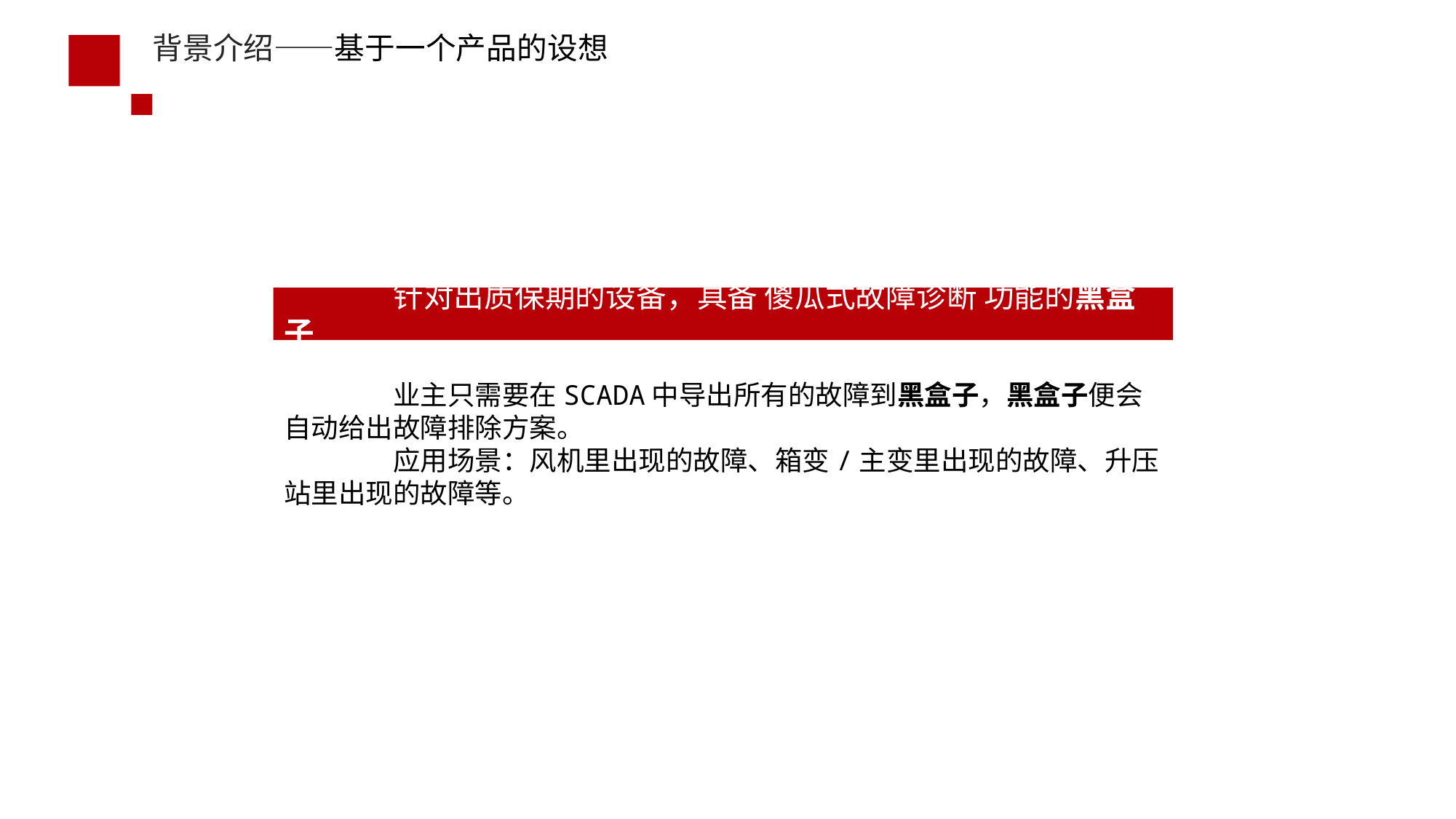

背景介绍——基于一个产品的设想

	针对出质保期的设备，具备 傻瓜式故障诊断 功能的黑盒子
	业主只需要在SCADA中导出所有的故障到黑盒子，黑盒子便会自动给出故障排除方案。
	应用场景：风机里出现的故障、箱变/主变里出现的故障、升压站里出现的故障等。